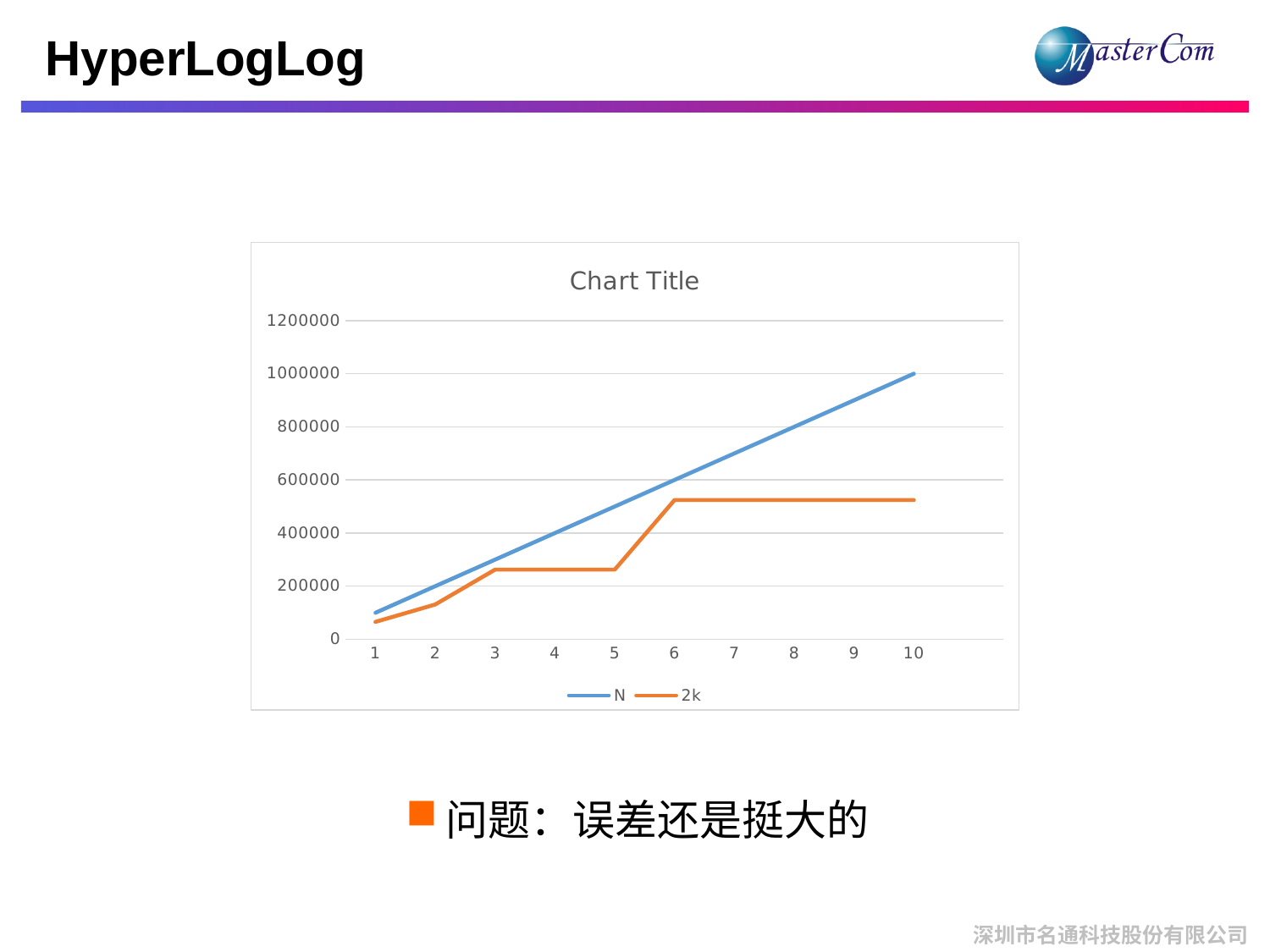

# HyperLogLog

### Chart:

| Category | N | 2k |
|---|---|---|
问题：误差还是挺大的